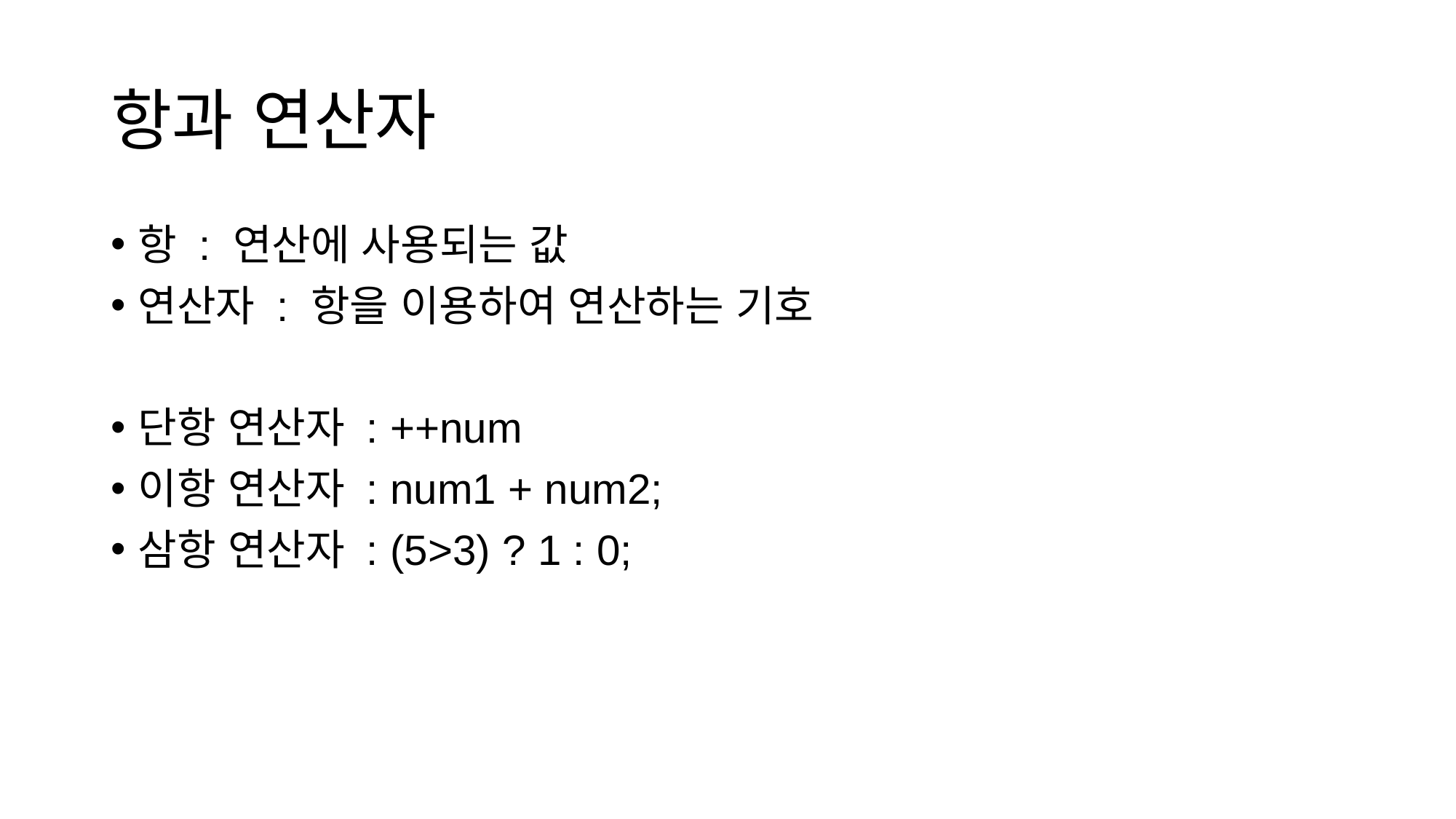

# 항과 연산자
항 : 연산에 사용되는 값
연산자 : 항을 이용하여 연산하는 기호

단항 연산자 : ++num
이항 연산자 : num1 + num2;
삼항 연산자 : (5>3) ? 1 : 0;